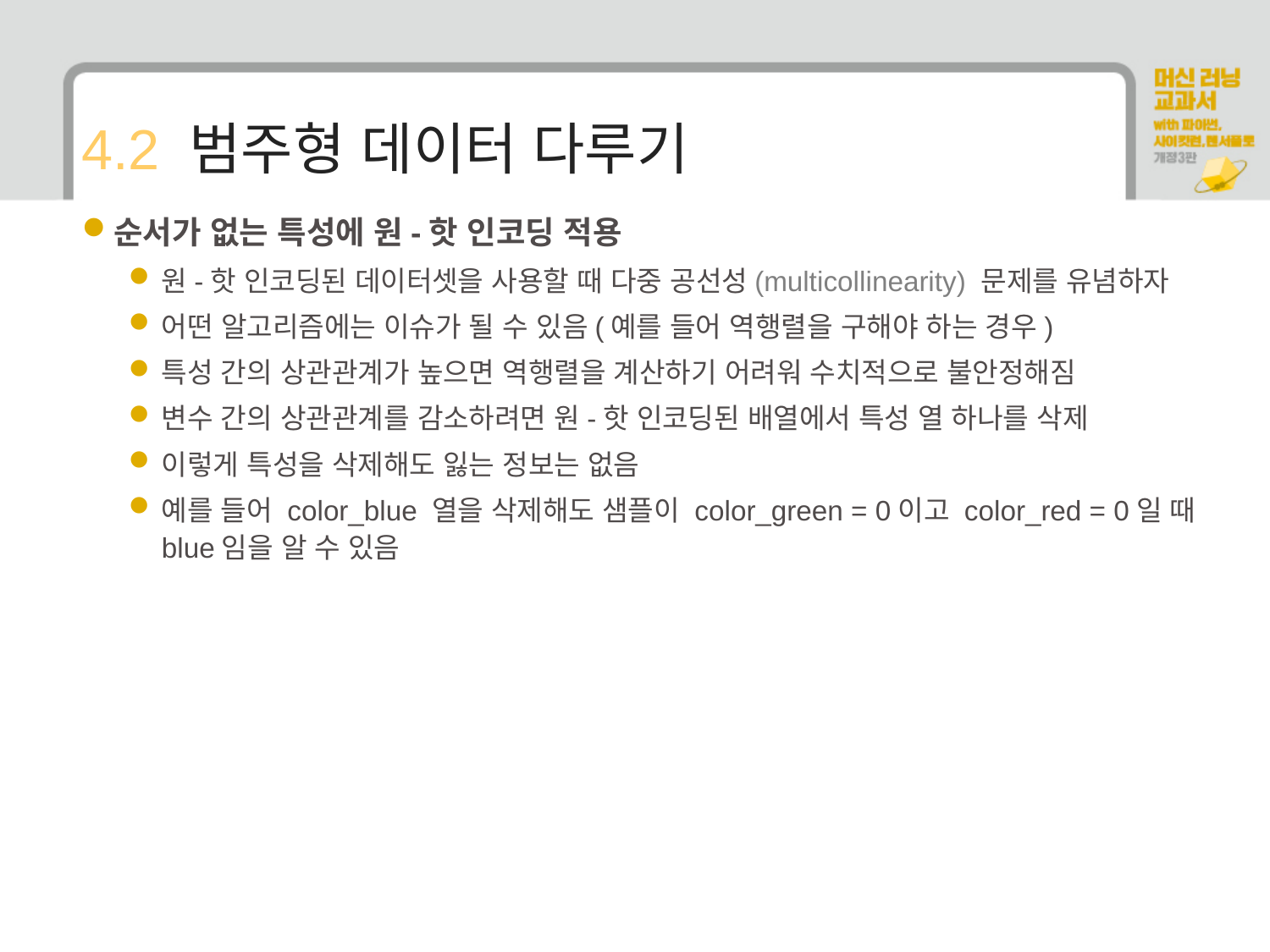

# 4.2 범주형 데이터 다루기
순서가 없는 특성에 원-핫 인코딩 적용
원-핫 인코딩된 데이터셋을 사용할 때 다중 공선성(multicollinearity) 문제를 유념하자
어떤 알고리즘에는 이슈가 될 수 있음(예를 들어 역행렬을 구해야 하는 경우)
특성 간의 상관관계가 높으면 역행렬을 계산하기 어려워 수치적으로 불안정해짐
변수 간의 상관관계를 감소하려면 원-핫 인코딩된 배열에서 특성 열 하나를 삭제
이렇게 특성을 삭제해도 잃는 정보는 없음
예를 들어 color_blue 열을 삭제해도 샘플이 color_green = 0이고 color_red = 0일 때 blue임을 알 수 있음